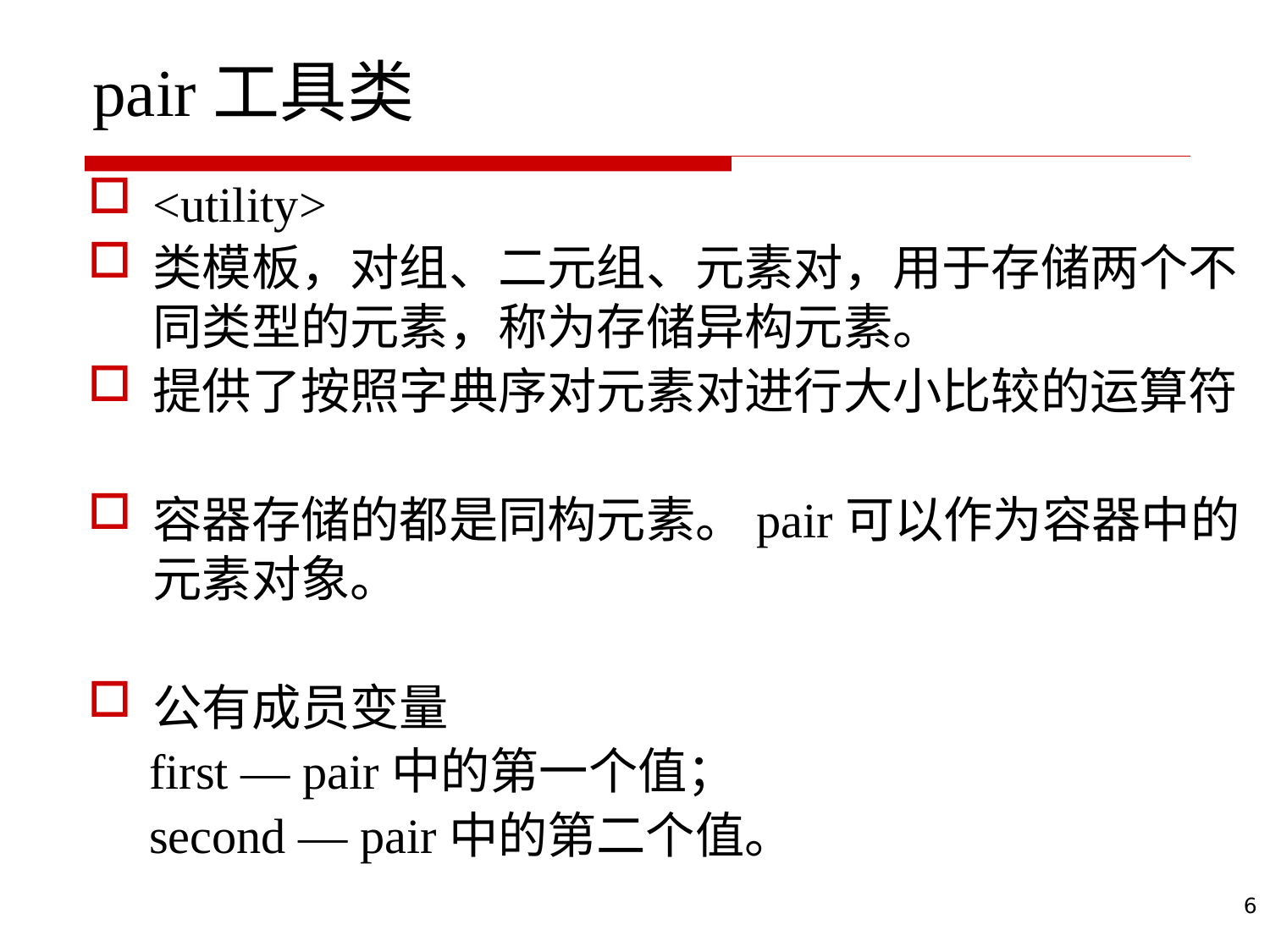

# pair工具类
<utility>
类模板，对组、二元组、元素对，用于存储两个不同类型的元素，称为存储异构元素。
提供了按照字典序对元素对进行大小比较的运算符

容器存储的都是同构元素。pair可以作为容器中的元素对象。

公有成员变量
     first — pair中的第一个值；
     second — pair中的第二个值。

6